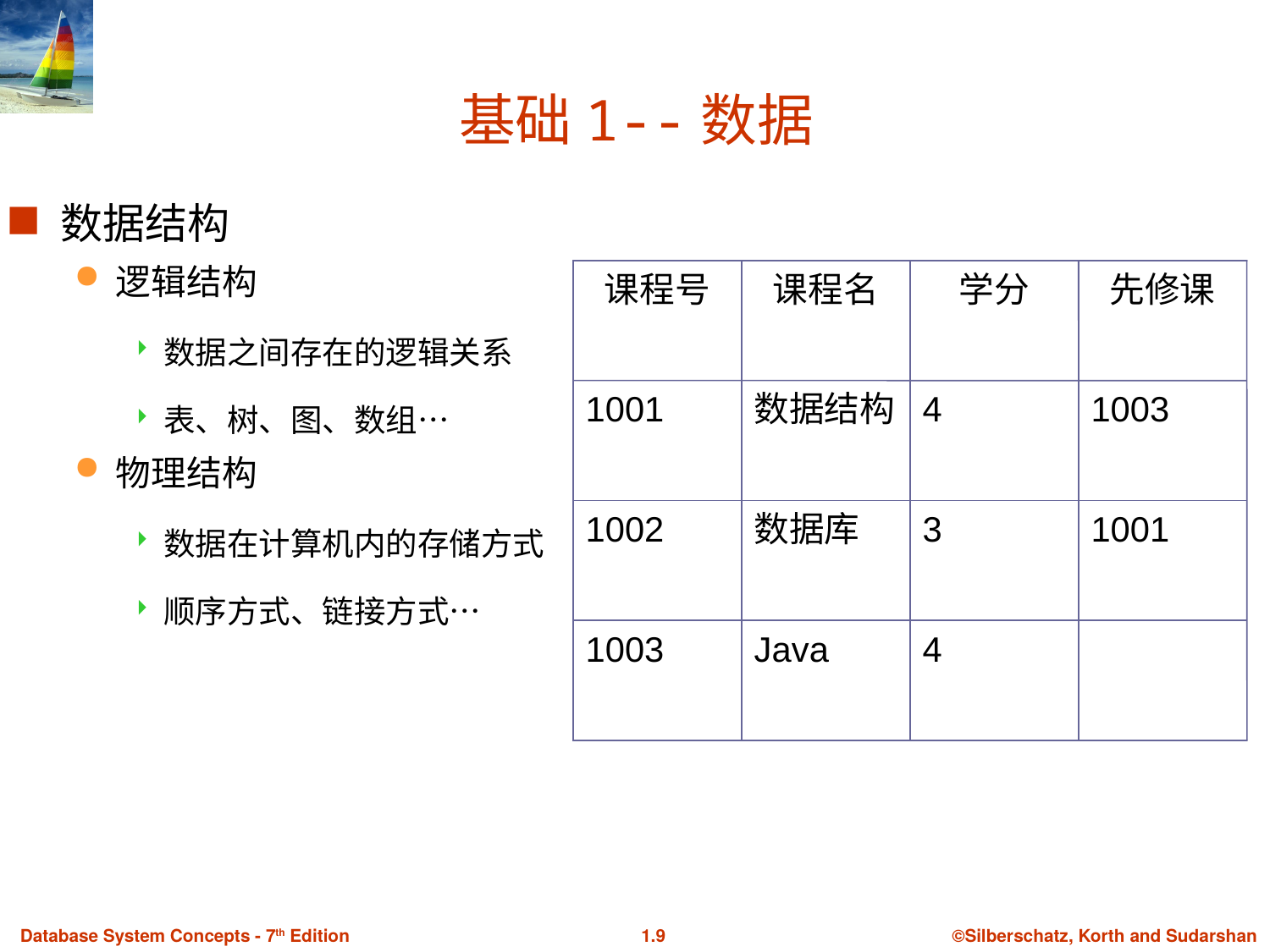

# 基础1--数据
数据结构
逻辑结构
数据之间存在的逻辑关系
表、树、图、数组…
物理结构
数据在计算机内的存储方式
顺序方式、链接方式…
课程号

课程名
学分

先修课

1001

数据结构
4
1003
1002
数据库
3
1001
1003

Java
4